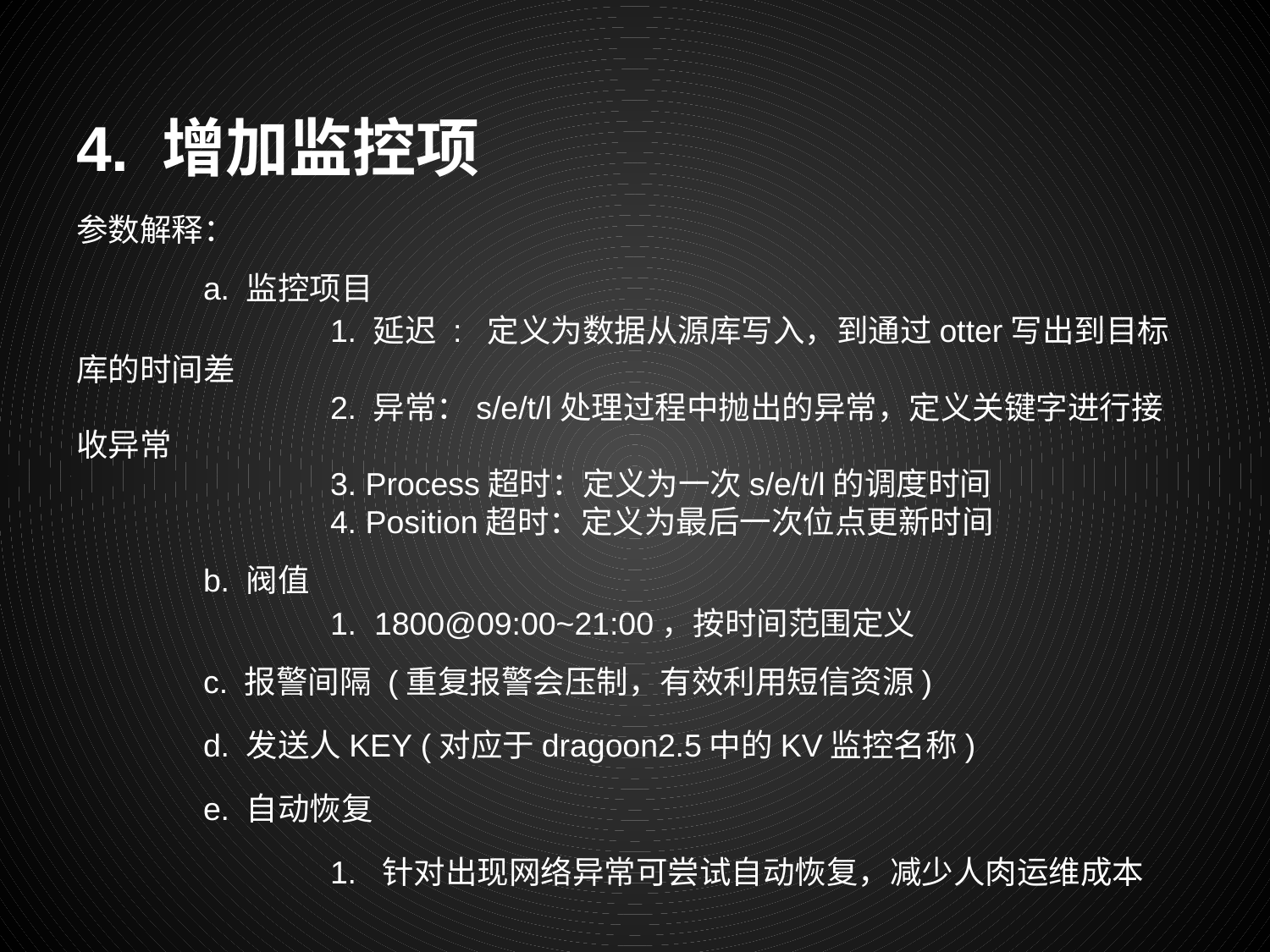

# 4. 增加监控项
参数解释：
	a. 监控项目
		1. 延迟 :  定义为数据从源库写入，到通过otter写出到目标库的时间差
		2. 异常：s/e/t/l处理过程中抛出的异常，定义关键字进行接收异常
		3. Process超时：定义为一次s/e/t/l的调度时间
		4. Position超时：定义为最后一次位点更新时间
	b. 阀值
		1.  1800@09:00~21:00，按时间范围定义
	c. 报警间隔 (重复报警会压制，有效利用短信资源)
	d. 发送人KEY (对应于dragoon2.5中的KV监控名称)
	e. 自动恢复
		1.  针对出现网络异常可尝试自动恢复，减少人肉运维成本